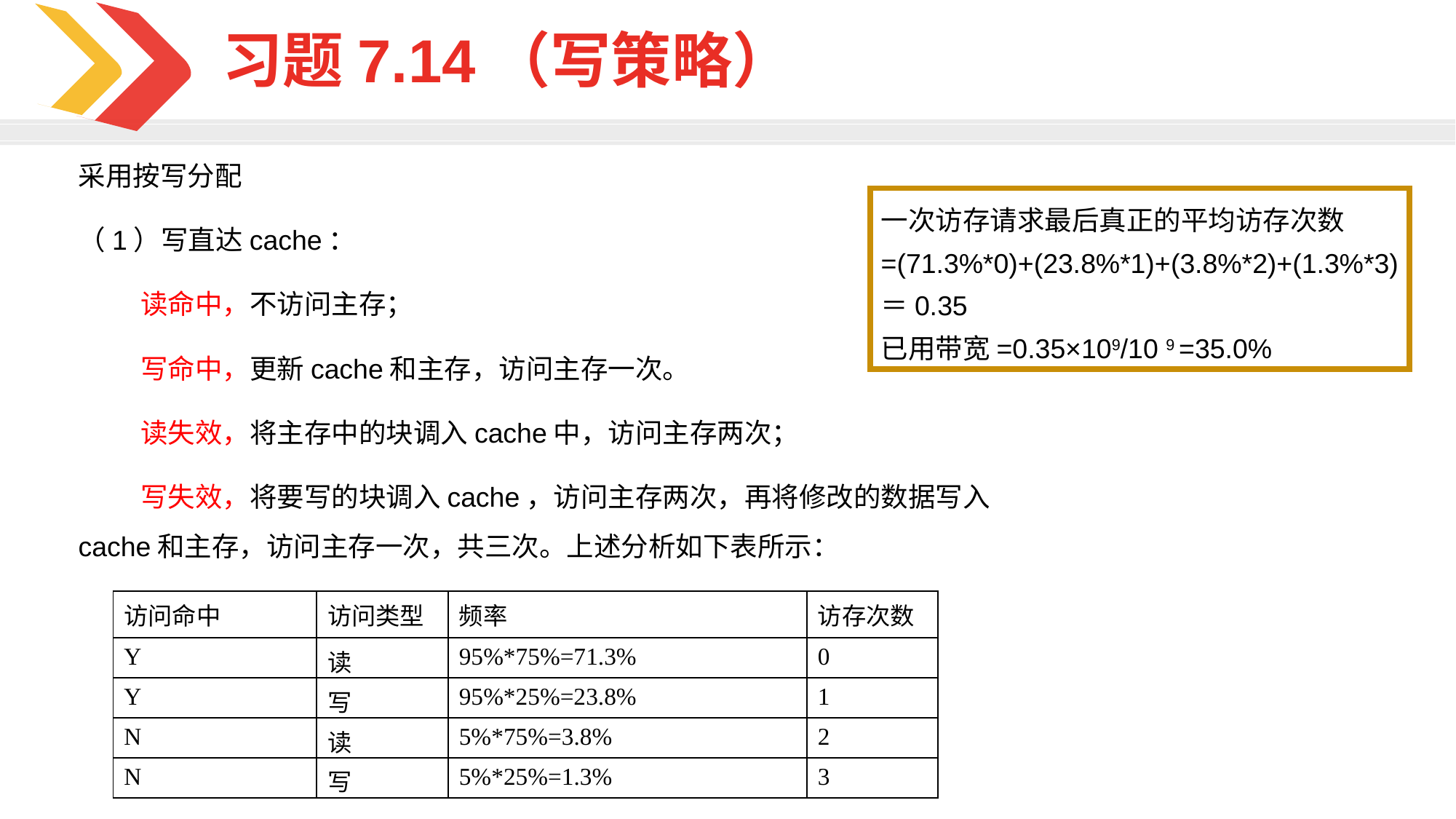

习题7.14（写策略）

采用按写分配
（1）写直达cache：
         读命中，不访问主存；
         写命中，更新cache和主存，访问主存一次。
         读失效，将主存中的块调入cache中，访问主存两次；
         写失效，将要写的块调入cache，访问主存两次，再将修改的数据写入cache和主存，访问主存一次，共三次。上述分析如下表所示：

一次访存请求最后真正的平均访存次数
=(71.3%*0)+(23.8%*1)+(3.8%*2)+(1.3%*3)
＝0.35
已用带宽=0.35×109/10 9 =35.0%
| 访问命中 | 访问类型 | 频率 | 访存次数 |
| --- | --- | --- | --- |
| Y | 读 | 95%\*75%=71.3% | 0 |
| Y | 写 | 95%\*25%=23.8% | 1 |
| N | 读 | 5%\*75%=3.8% | 2 |
| N | 写 | 5%\*25%=1.3% | 3 |